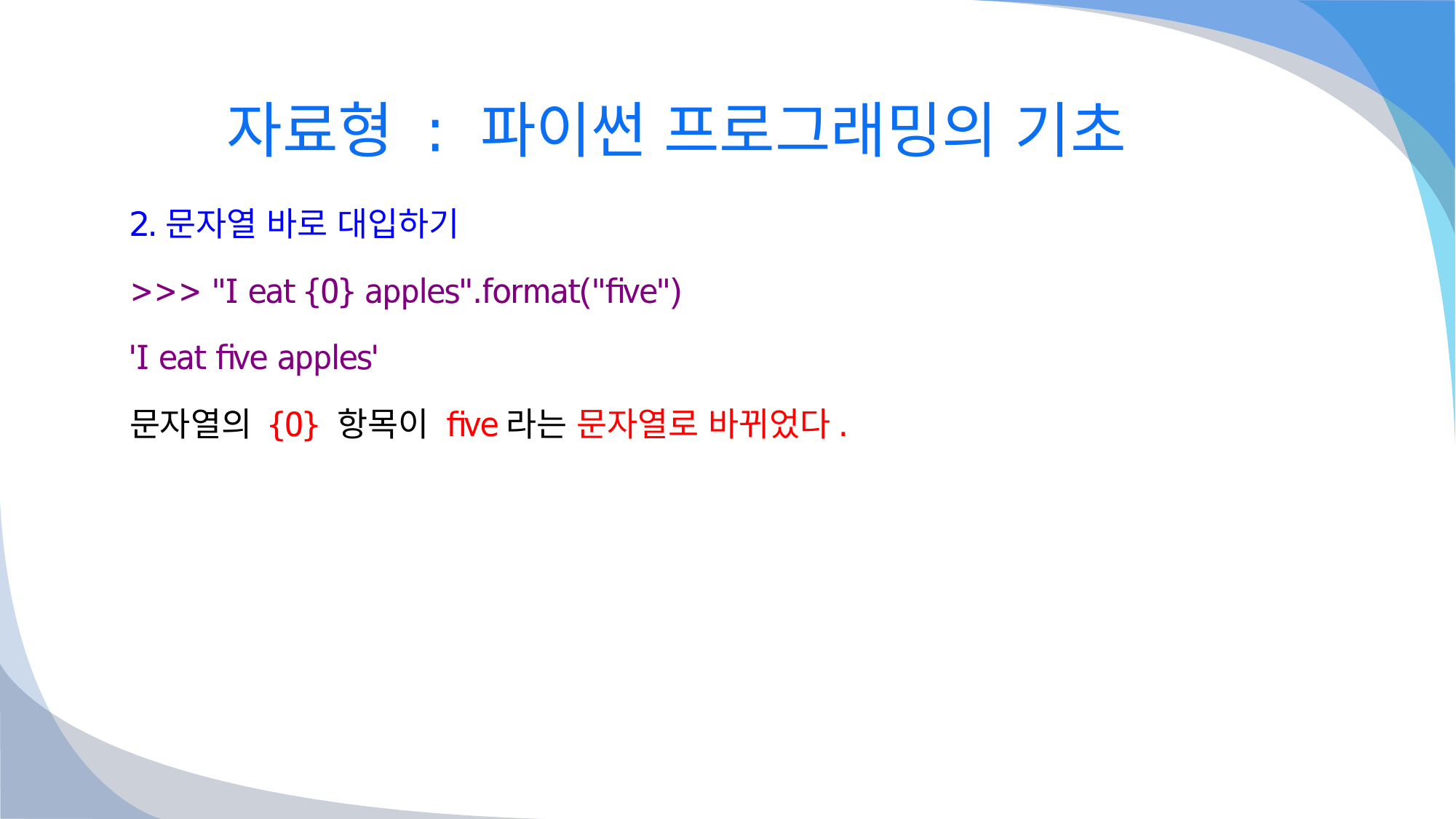

# 자료형 : 파이썬 프로그래밍의 기초
2.문자열 바로 대입하기
>>> "I eat {0} apples".format("five")
'I eat five apples'
문자열의 {0} 항목이 five라는 문자열로 바뀌었다.